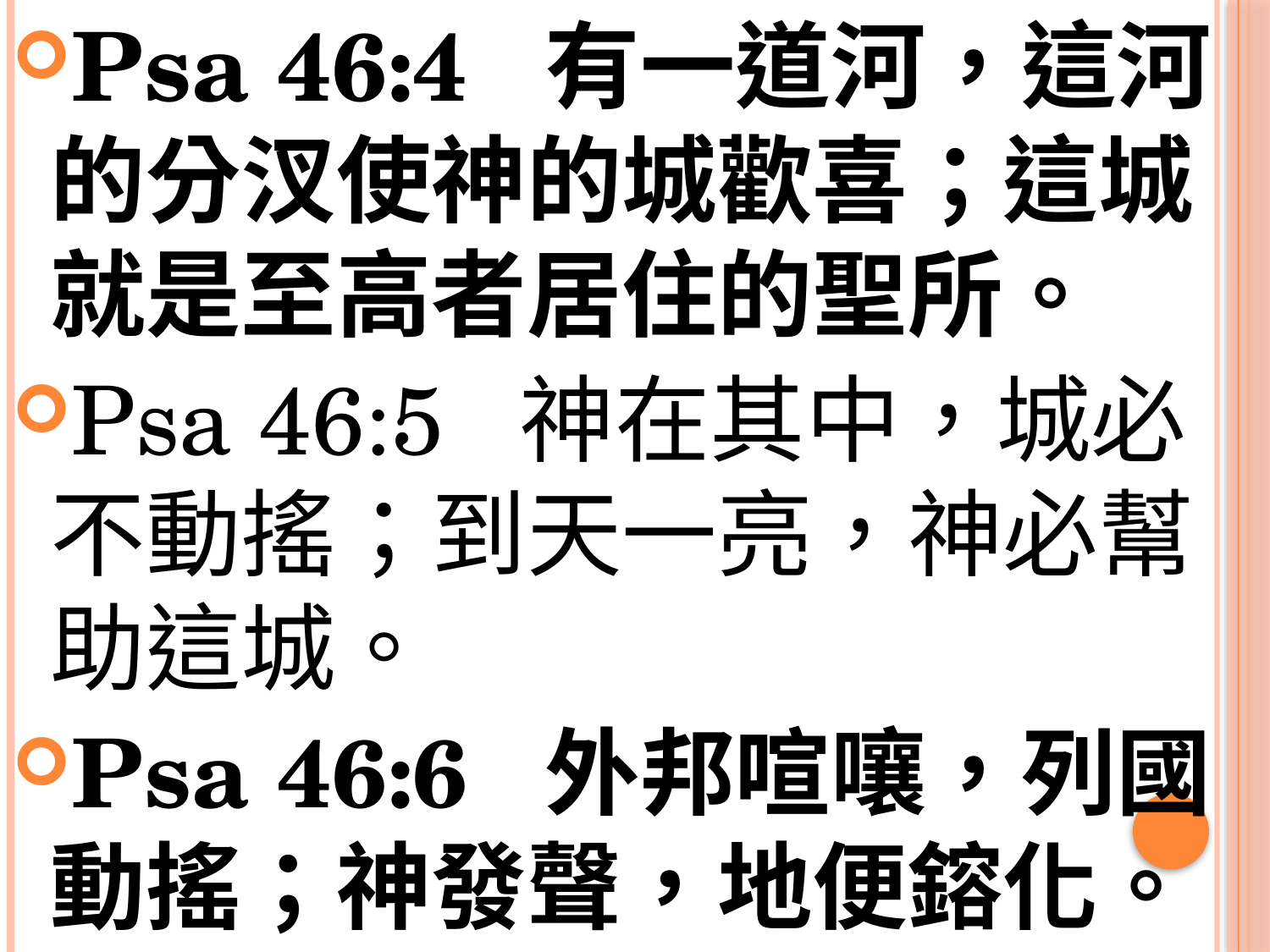

Psa 46:4  有一道河，這河的分汊使神的城歡喜；這城就是至高者居住的聖所。
Psa 46:5  神在其中，城必不動搖；到天一亮，神必幫助這城。
Psa 46:6  外邦喧嚷，列國動搖；神發聲，地便鎔化。